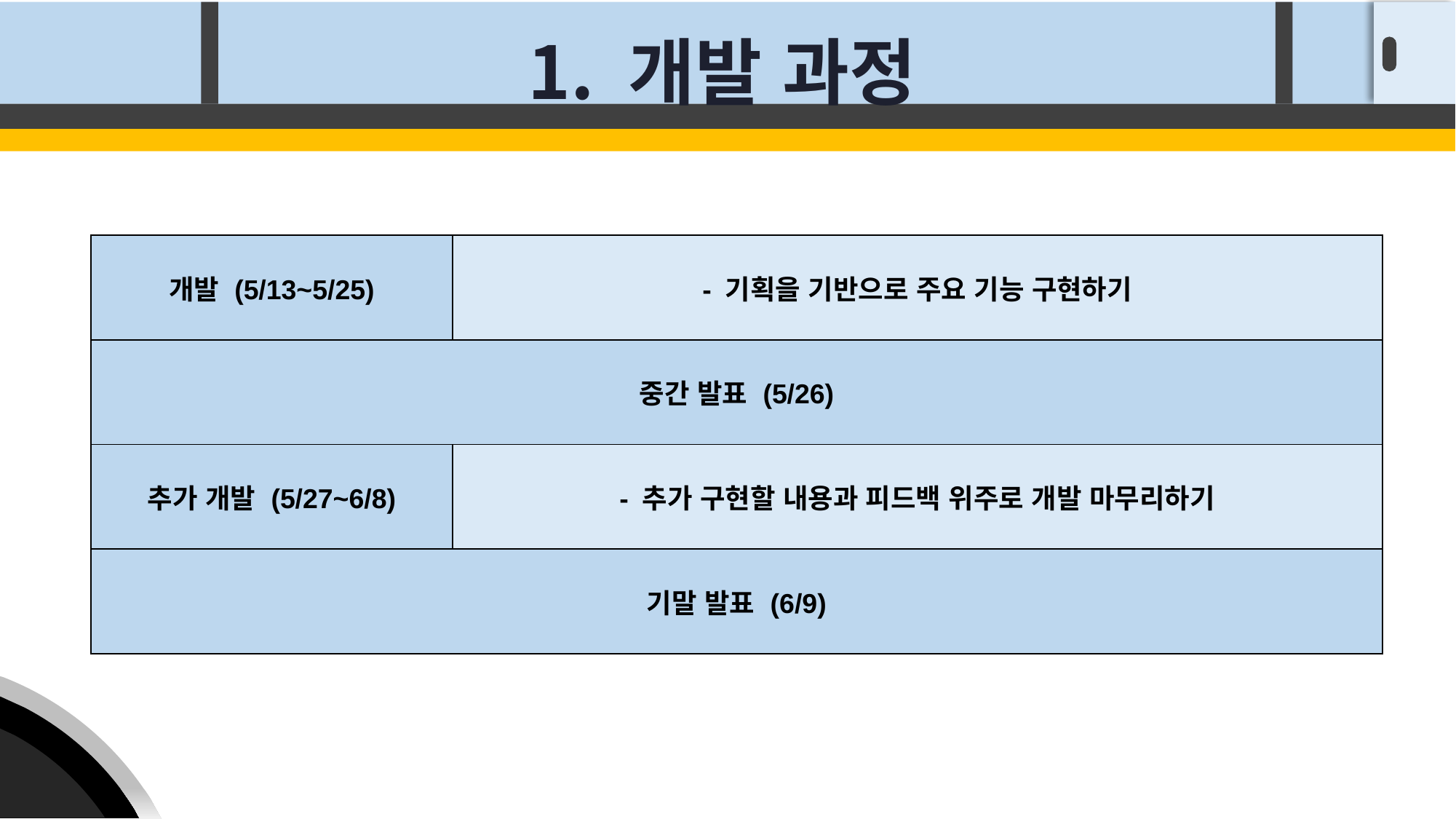

개발 과정

| 개발 (5/13~5/25) | - 기획을 기반으로 주요 기능 구현하기 |
| --- | --- |
| 중간 발표 (5/26) |  |
| 추가 개발 (5/27~6/8) | - 추가 구현할 내용과 피드백 위주로 개발 마무리하기 |
| 기말 발표 (6/9) |  |